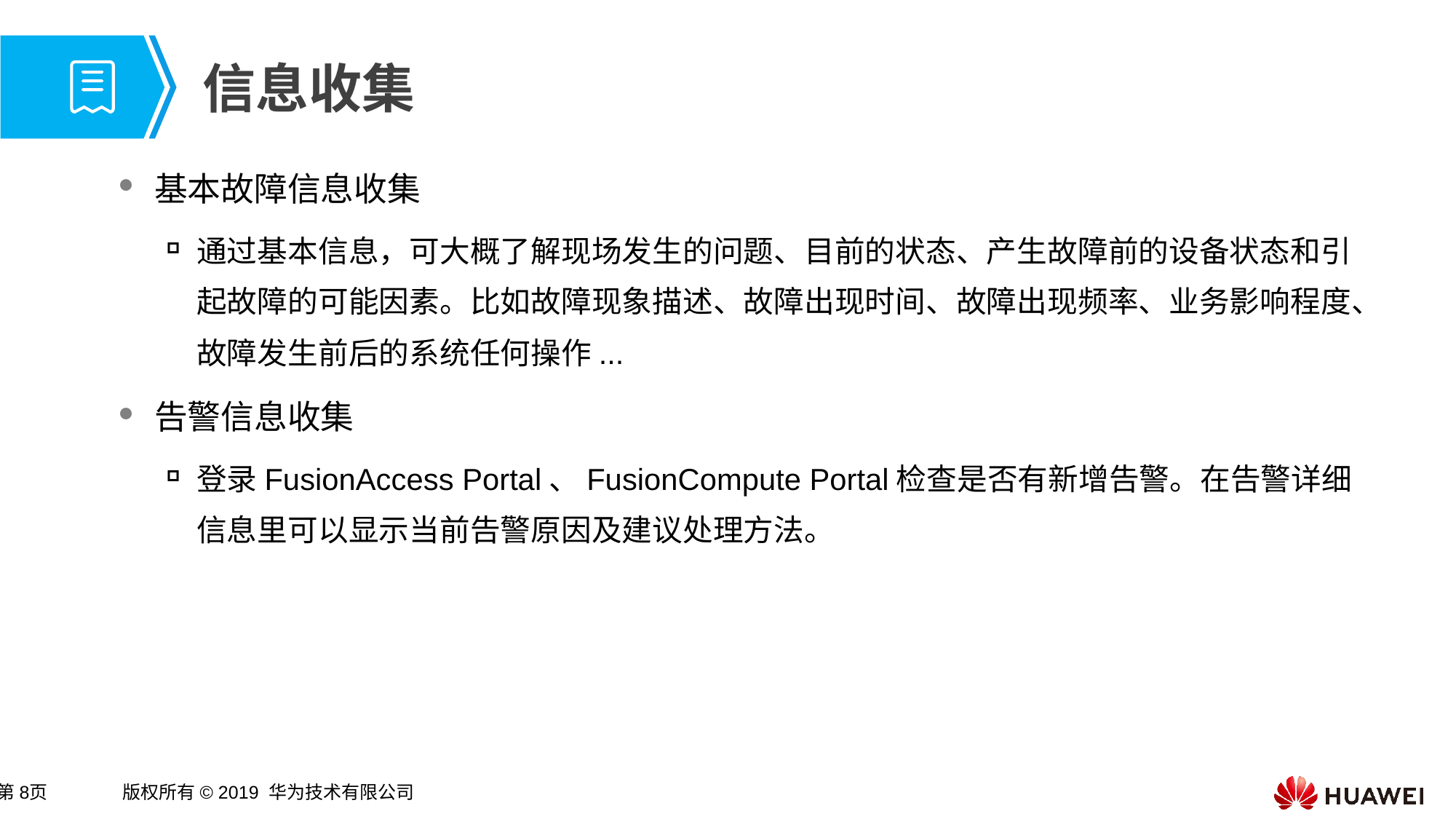

# 信息收集
基本故障信息收集
通过基本信息，可大概了解现场发生的问题、目前的状态、产生故障前的设备状态和引起故障的可能因素。比如故障现象描述、故障出现时间、故障出现频率、业务影响程度、故障发生前后的系统任何操作...
告警信息收集
登录FusionAccess Portal、FusionCompute Portal检查是否有新增告警。在告警详细信息里可以显示当前告警原因及建议处理方法。